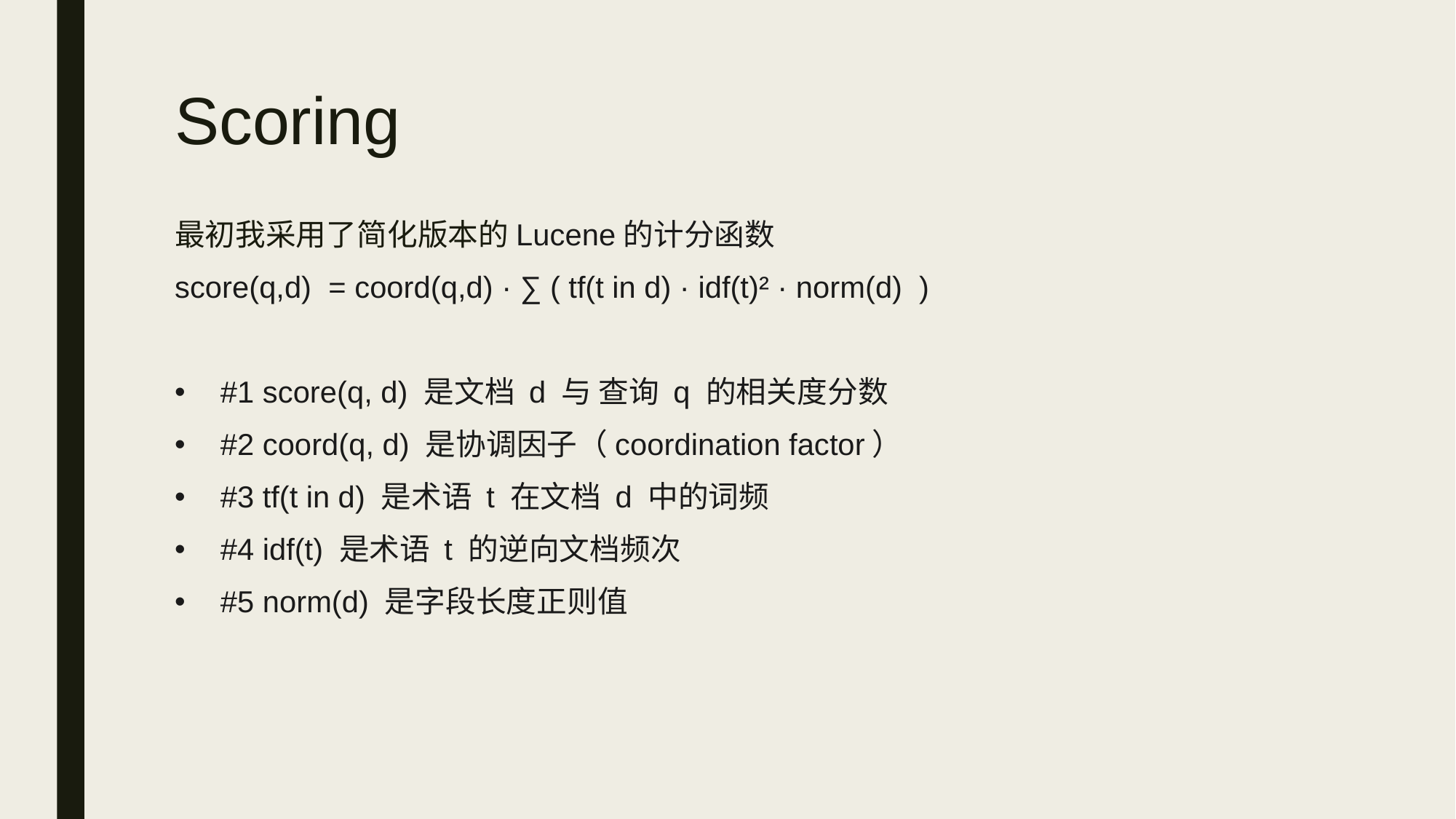

# Scoring
最初我采用了简化版本的Lucene的计分函数
score(q,d)  = coord(q,d) · ∑ ( tf(t in d) · idf(t)² · norm(d)  )

#1 score(q, d) 是文档 d 与 查询 q 的相关度分数
#2 coord(q, d) 是协调因子（coordination factor）
#3 tf(t in d) 是术语 t 在文档 d 中的词频
#4 idf(t) 是术语 t 的逆向文档频次
#5 norm(d) 是字段长度正则值